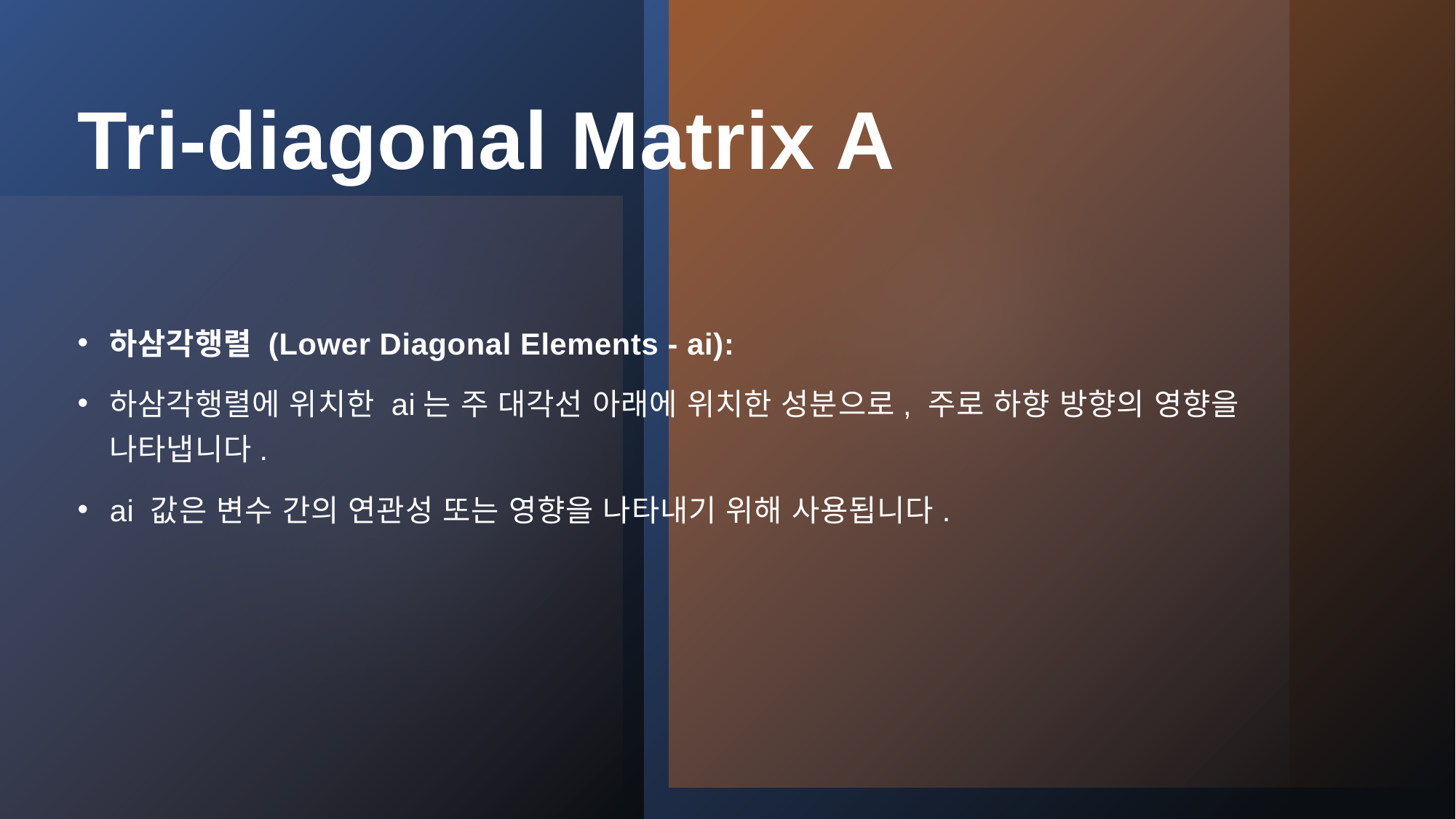

# Tri-diagonal Matrix A
하삼각행렬 (Lower Diagonal Elements - ai):
하삼각행렬에 위치한 ai는 주 대각선 아래에 위치한 성분으로, 주로 하향 방향의 영향을 나타냅니다.
ai 값은 변수 간의 연관성 또는 영향을 나타내기 위해 사용됩니다.